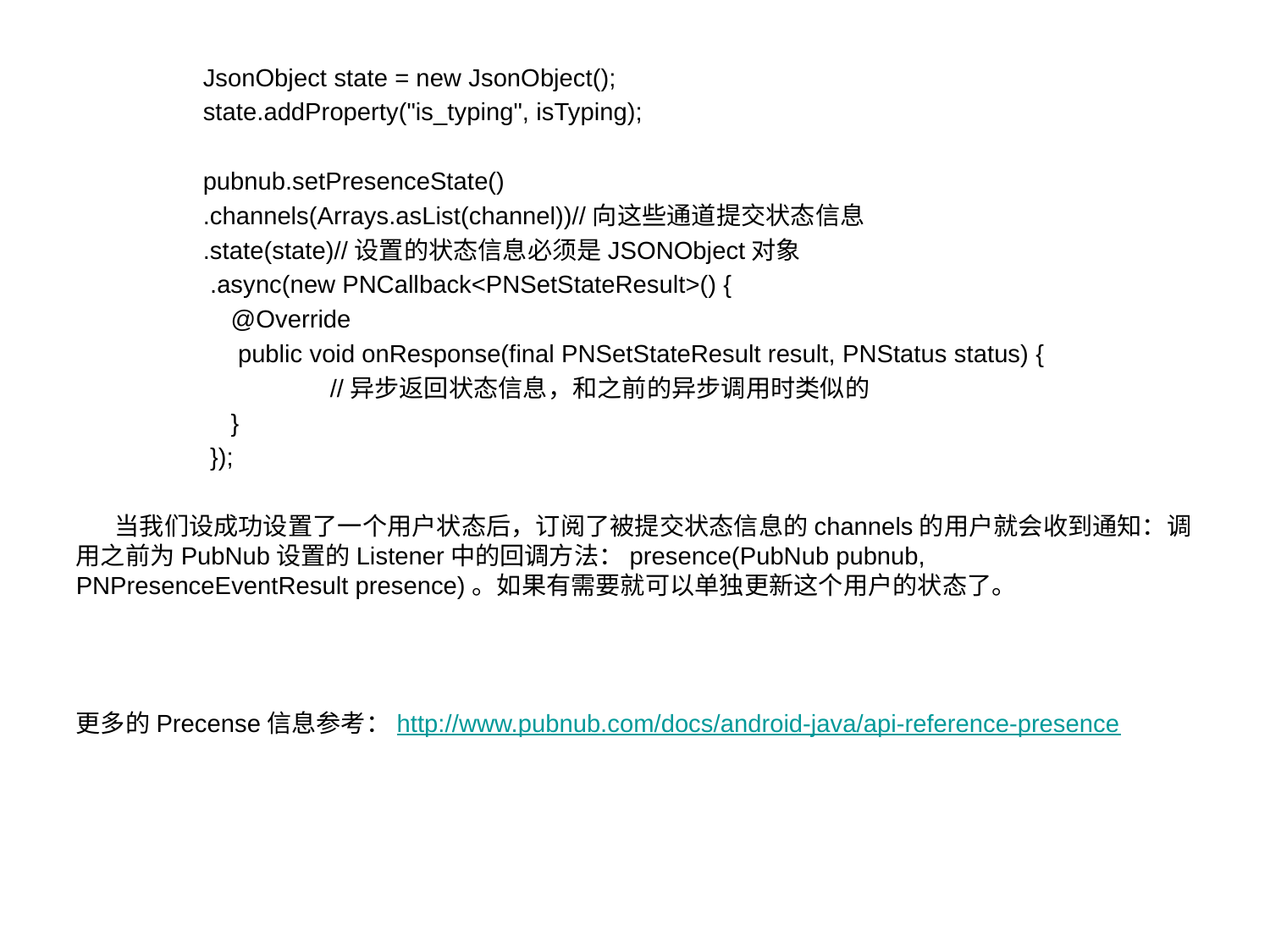

JsonObject state = new JsonObject();
	state.addProperty("is_typing", isTyping);

	pubnub.setPresenceState()
    	.channels(Arrays.asList(channel))//向这些通道提交状态信息
    	.state(state)//设置的状态信息必须是JSONObject对象
   	 .async(new PNCallback<PNSetStateResult>() {
        	    @Override
       	     public void onResponse(final PNSetStateResult result, PNStatus status) {
		//异步返回状态信息，和之前的异步调用时类似的
        	    }
   	 });

      当我们设成功设置了一个用户状态后，订阅了被提交状态信息的channels的用户就会收到通知：调用之前为PubNub设置的Listener中的回调方法：presence(PubNub pubnub, PNPresenceEventResult presence)。如果有需要就可以单独更新这个用户的状态了。

更多的Precense信息参考：http://www.pubnub.com/docs/android-java/api-reference-presence